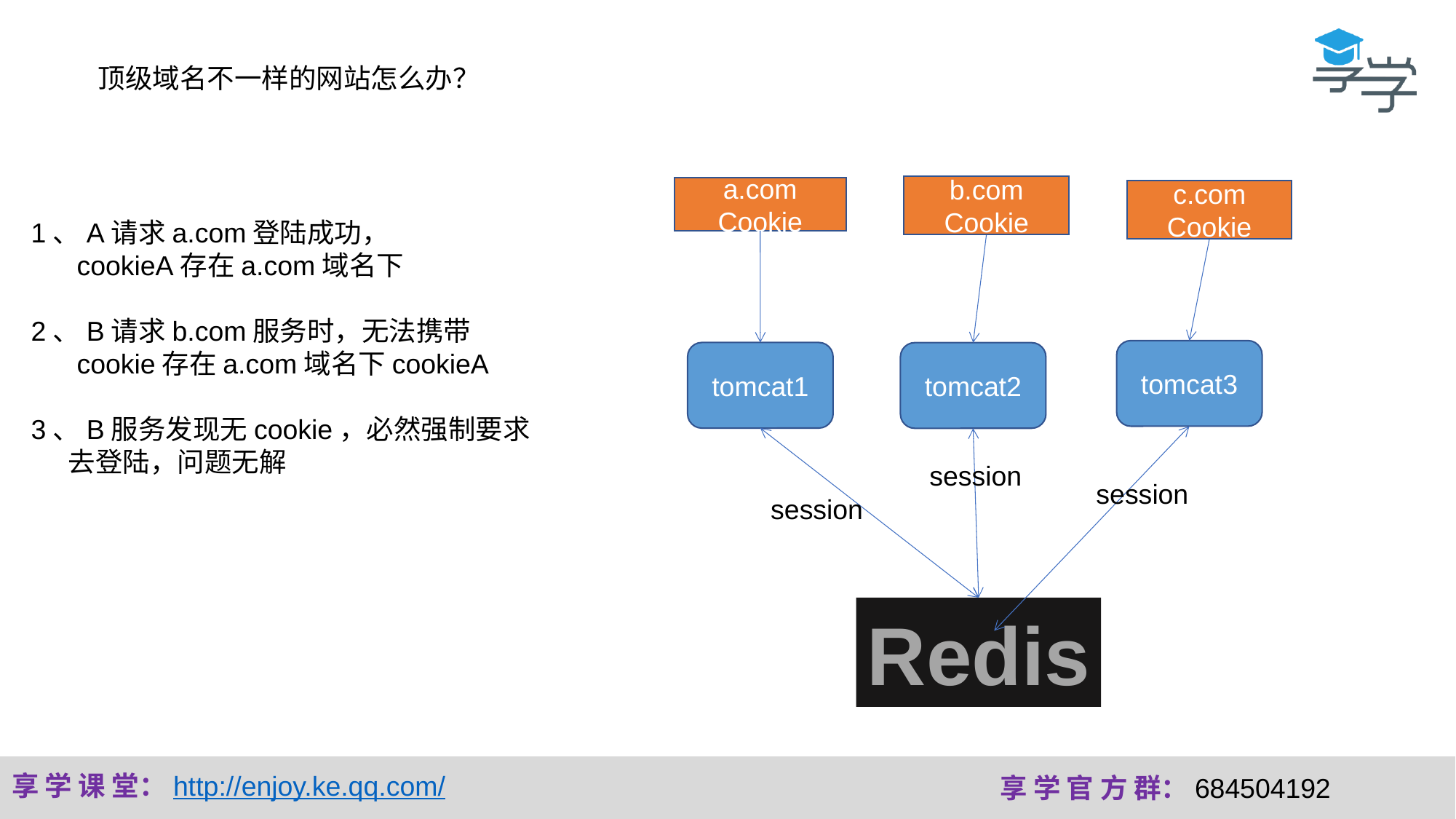

顶级域名不一样的网站怎么办？
b.com
Cookie
a.com
Cookie
c.com
Cookie
1、A请求a.com登陆成功，
      cookieA存在a.com域名下

2、B请求b.com服务时，无法携带
      cookie存在a.com域名下cookieA

3、B服务发现无cookie，必然强制要求
     去登陆，问题无解
tomcat3
tomcat1
tomcat2
session
session
session
Redis